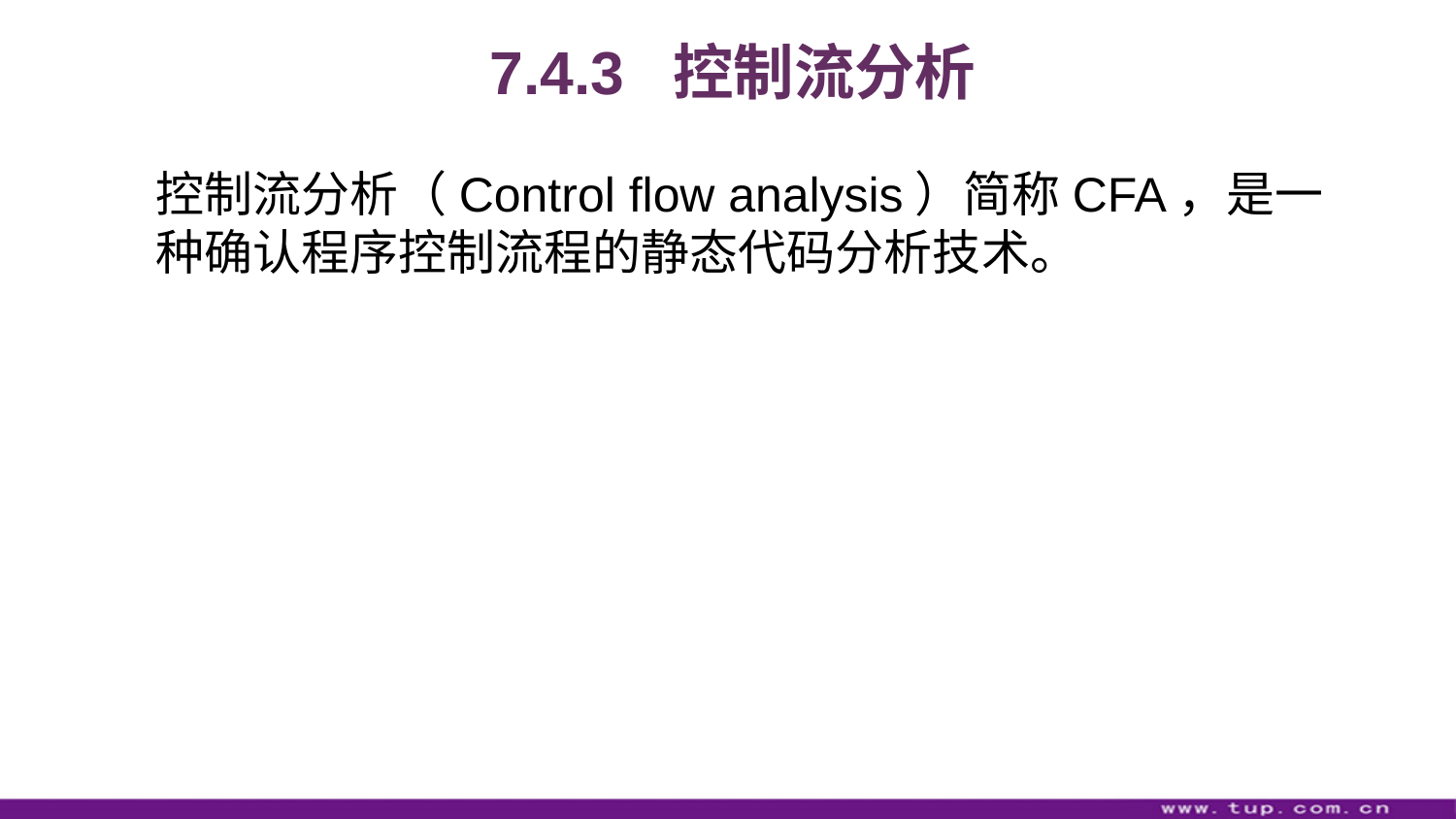

7.4.3  控制流分析
控制流分析（Control flow analysis）简称CFA，是一种确认程序控制流程的静态代码分析技术。